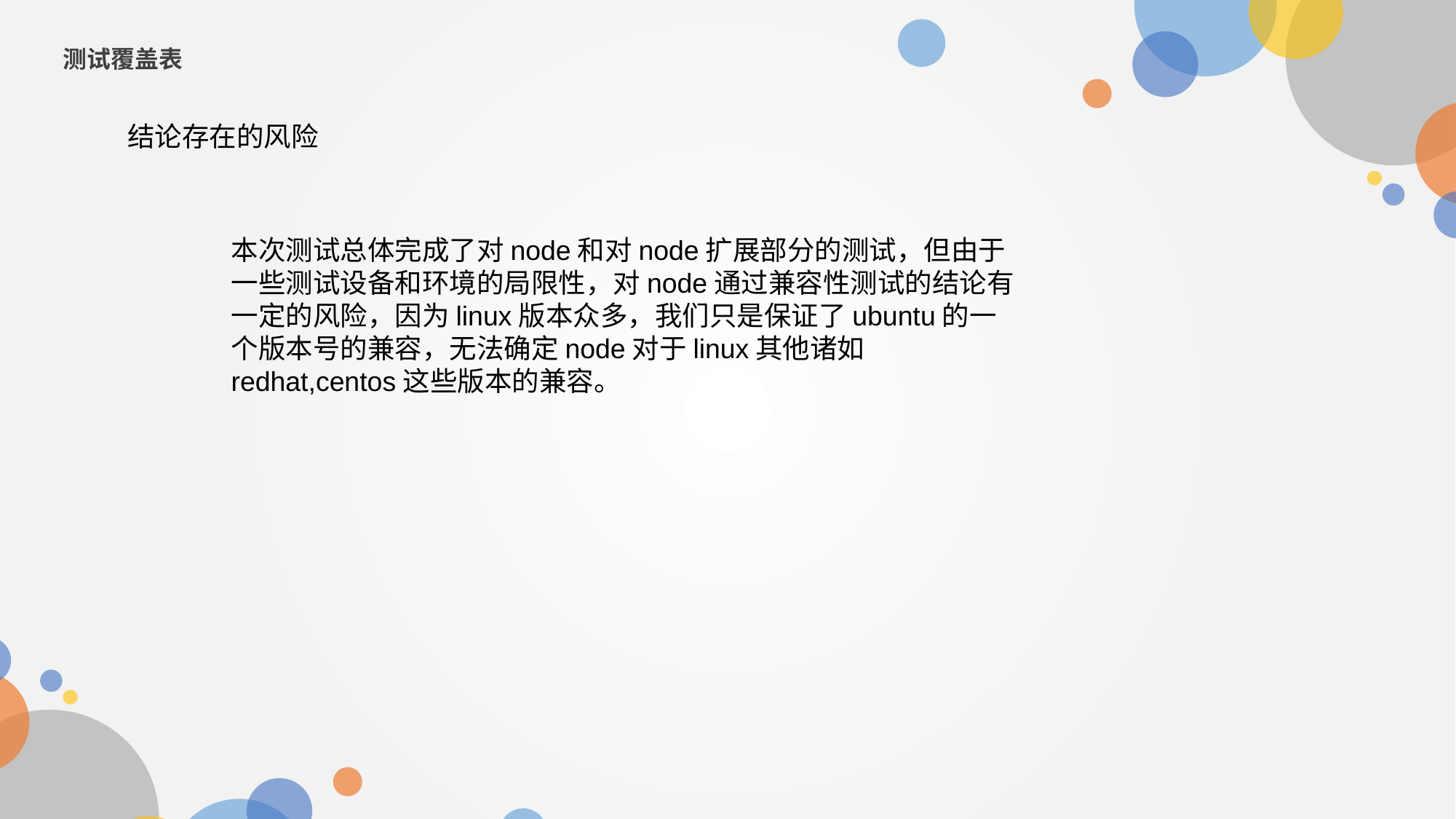

测试覆盖表

结论存在的风险
本次测试总体完成了对node和对node扩展部分的测试，但由于一些测试设备和环境的局限性，对node通过兼容性测试的结论有一定的风险，因为linux版本众多，我们只是保证了ubuntu的一个版本号的兼容，无法确定node对于linux其他诸如redhat,centos这些版本的兼容。